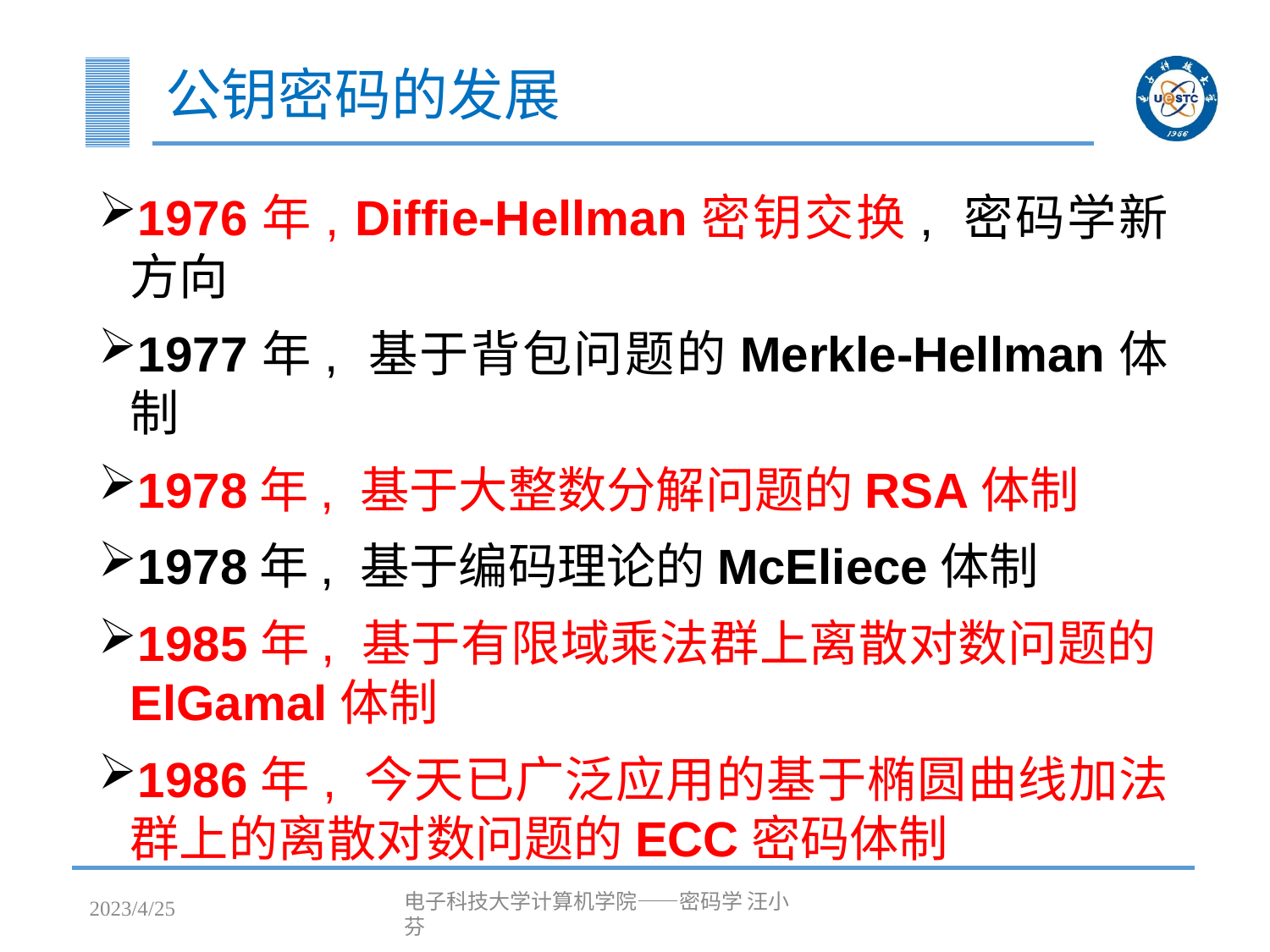

# 公钥密码的发展
1976年, Diffie-Hellman密钥交换, 密码学新方向
1977年, 基于背包问题的Merkle-Hellman体制
1978年, 基于大整数分解问题的RSA体制
1978年, 基于编码理论的McEliece体制
1985年, 基于有限域乘法群上离散对数问题的ElGamal体制
1986年, 今天已广泛应用的基于椭圆曲线加法群上的离散对数问题的ECC密码体制

2023/4/25
电子科技大学计算机学院——密码学 汪小芬